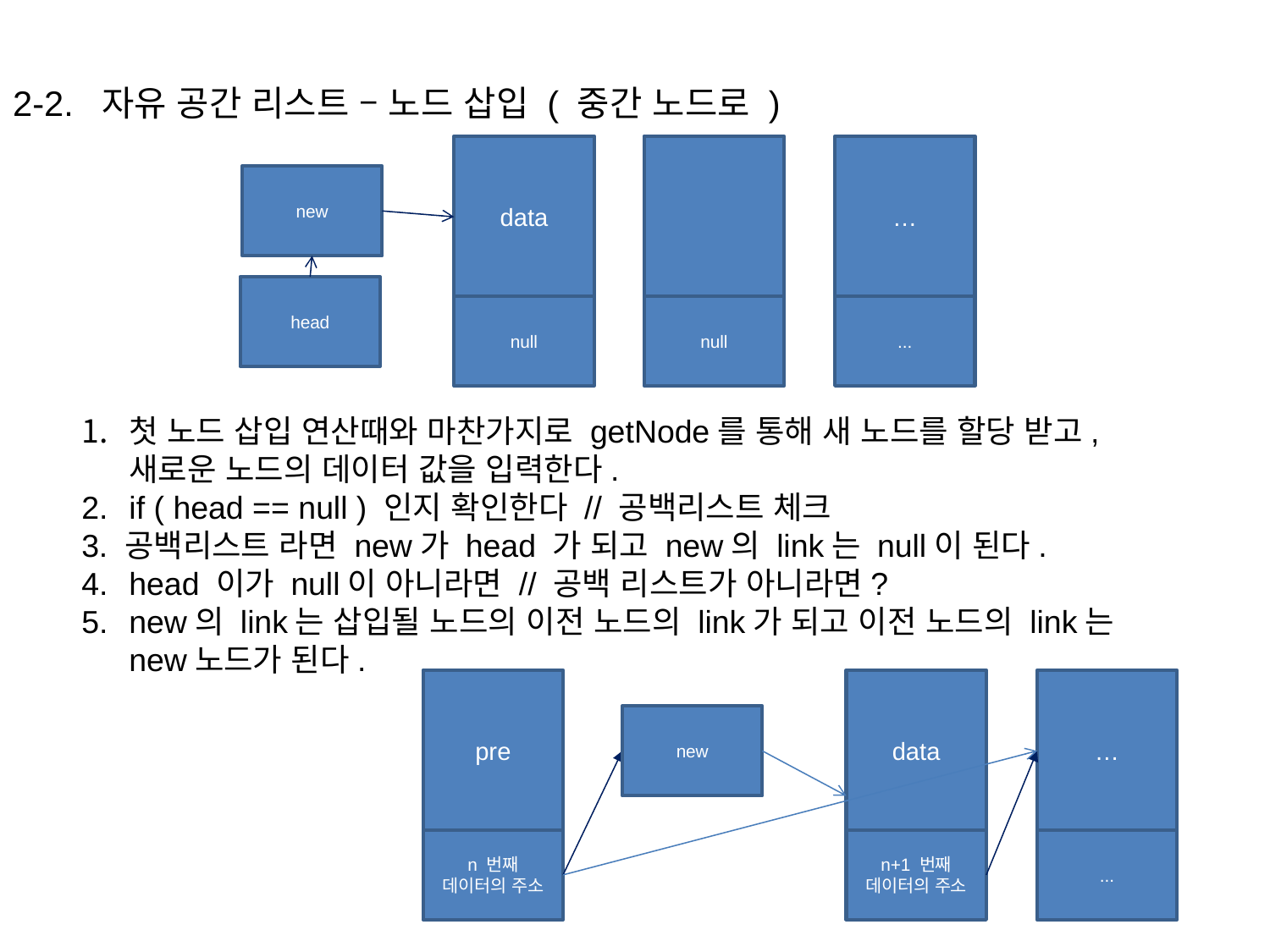

2-2.  자유 공간 리스트 – 노드 삽입 ( 중간 노드로 )
data

…
new
head
null
null
...
첫 노드 삽입 연산때와 마찬가지로 getNode를 통해 새 노드를 할당 받고, 새로운 노드의 데이터 값을 입력한다.
if ( head == null ) 인지 확인한다 // 공백리스트 체크
3. 공백리스트 라면 new가 head 가 되고 new의 link는 null이 된다.
head 이가 null이 아니라면 // 공백 리스트가 아니라면?
new의 link는 삽입될 노드의 이전 노드의 link가 되고 이전 노드의 link는 new노드가 된다.
pre
data
…
new
n 번째 데이터의 주소
n+1 번째 데이터의 주소
...